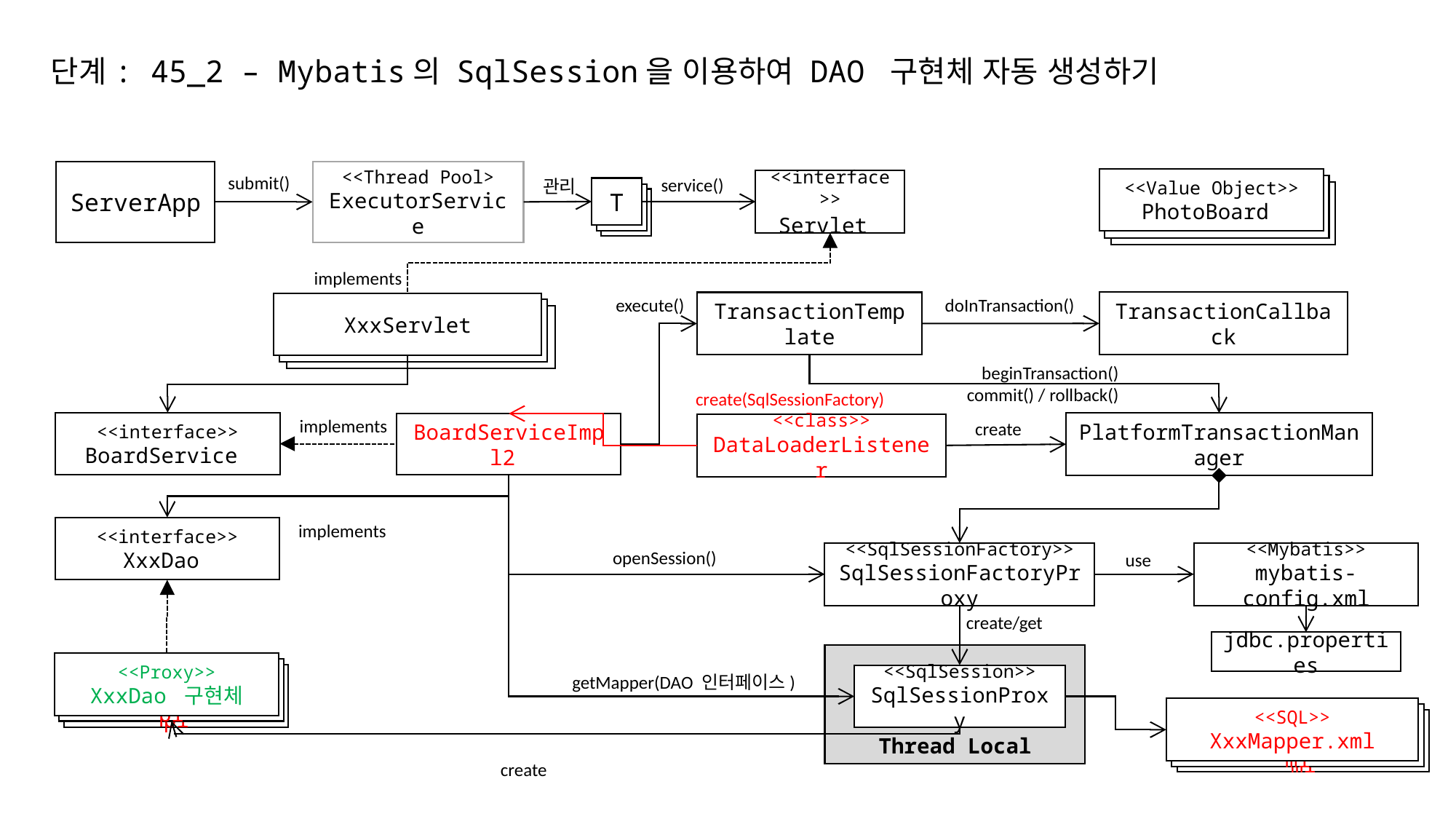

단계: 45_2 – Mybatis의 SqlSession을 이용하여 DAO 구현체 자동 생성하기
ServerApp
<<Thread Pool>
ExecutorService
submit()
service()
<<Value Object>>
PhotoBoard
관리
<<interface>>
Servlet
<<Value Object>>
PhotoFile
T
T
T
<<Value Object>>
PhotoFile
implements
execute()
doInTransaction()
TransactionCallback
TransactionTemplate
XxxServlet
PhotoBoardListServlet
PhotoBoardListServlet
beginTransaction()
commit() / rollback()
create(SqlSessionFactory)
implements
create
<<interface>>
BoardService
PlatformTransactionManager
BoardServiceImpl2
<<class>>
DataLoaderListener
implements
<<interface>>
XxxDao
openSession()
<<Mybatis>>
mybatis-config.xml
<<SqlSessionFactory>>
SqlSessionFactoryProxy
use
create/get
jdbc.properties
Thread Local
<<Proxy>>
XxxDao 구현체
<<class>>
PhotoBoardDaoImpl
<<class>>
PhotoBoardDaoImpl
<<SqlSession>>
SqlSessionProxy
getMapper(DAO 인터페이스)
<<SQL>>
XxxMapper.xml
<<SQL>>
PhotoBoardMapper.xml
<<SQL>>
PhotoBoardMapper.xml
create